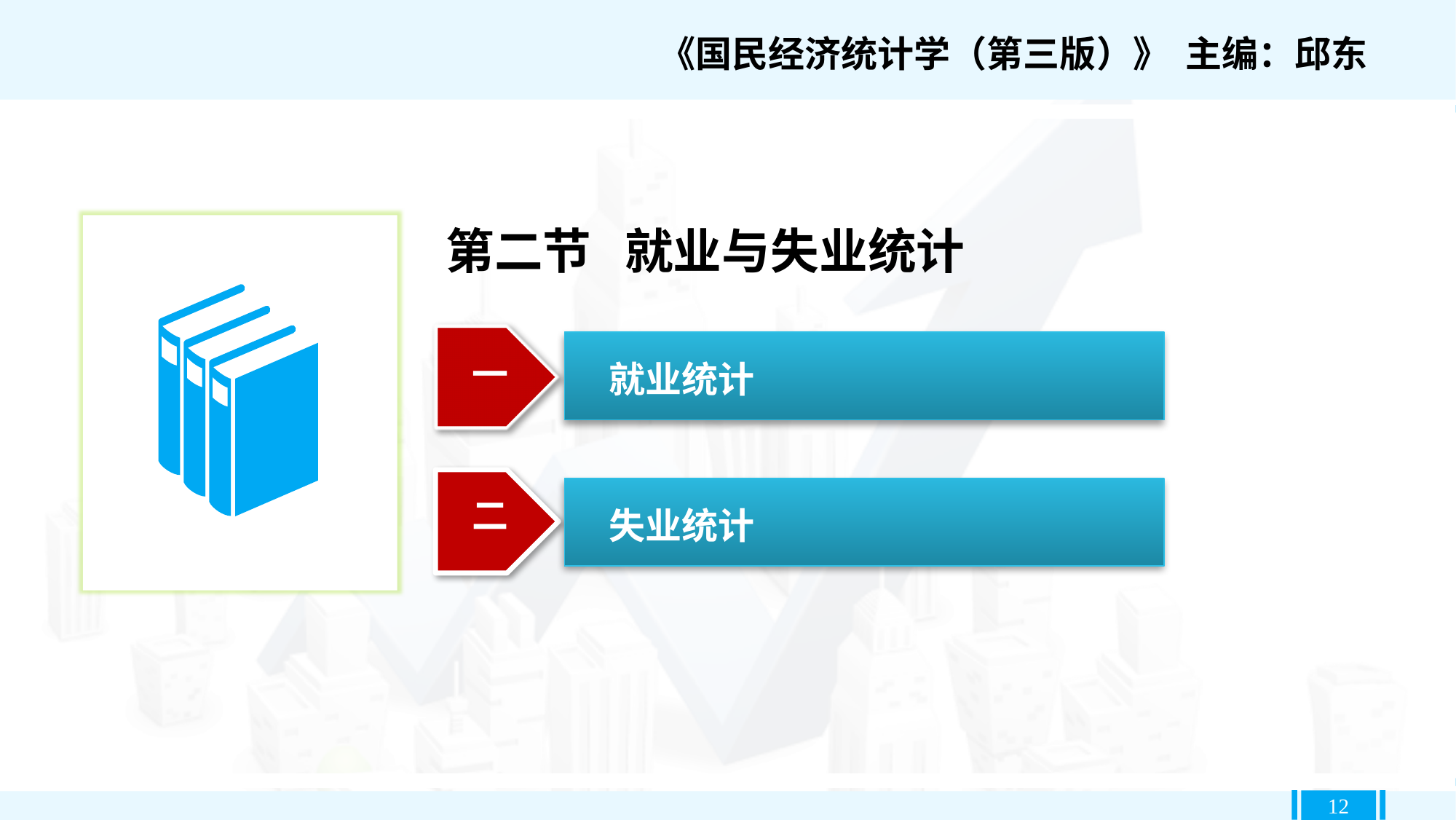

《国民经济统计学（第三版）》  主编：邱东
第二节   就业与失业统计

一
   就业统计

失业统计

   失业统计
二
12